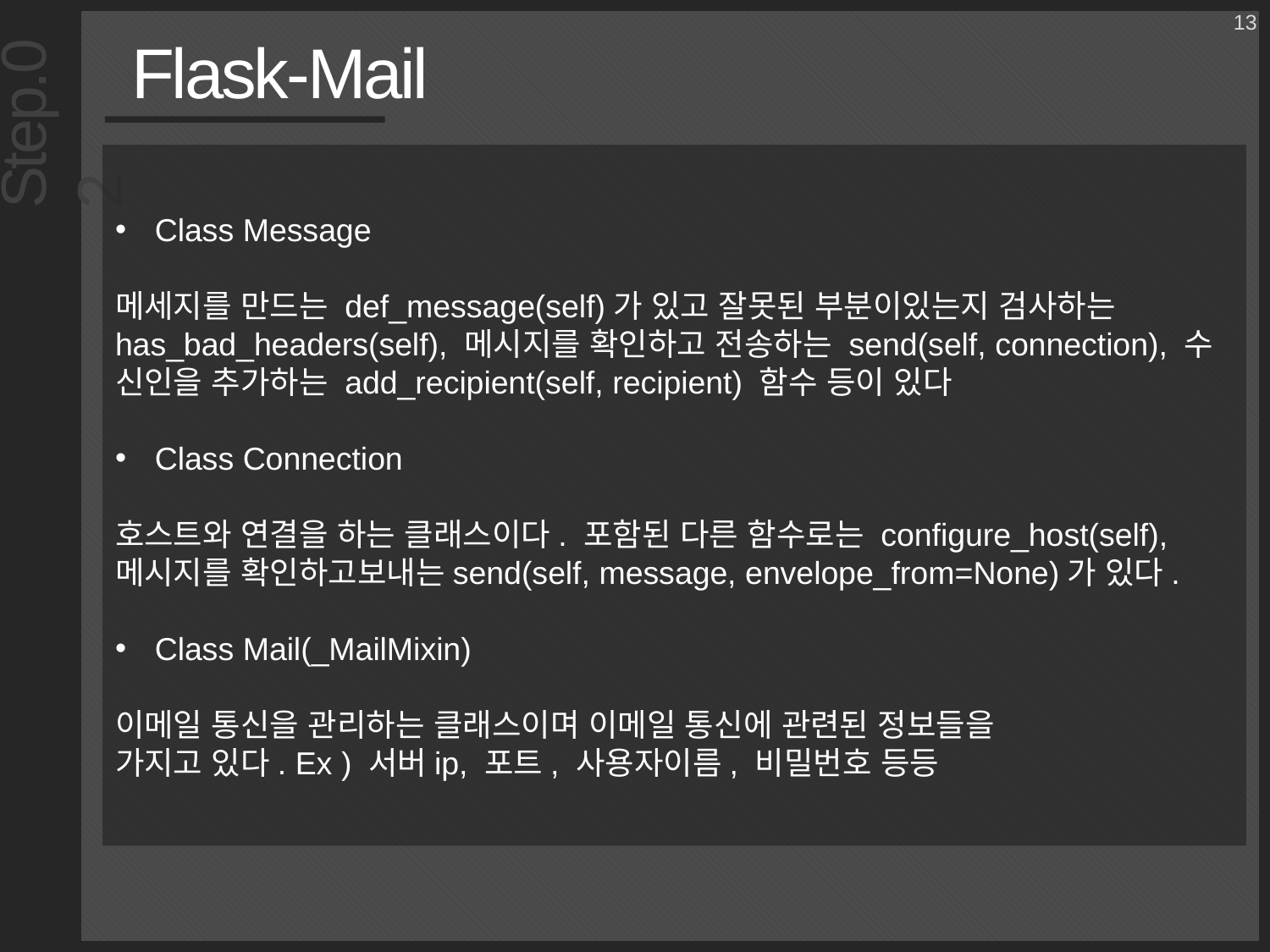

13
Flask-Mail
Step.02

Class Message

메세지를 만드는 def_message(self)가 있고 잘못된 부분이있는지 검사하는has_bad_headers(self), 메시지를 확인하고 전송하는 send(self, connection), 수
신인을 추가하는 add_recipient(self, recipient) 함수 등이 있다

Class Connection

호스트와 연결을 하는 클래스이다. 포함된 다른 함수로는 configure_host(self), 메시지를 확인하고보내는send(self, message, envelope_from=None)가 있다.

Class Mail(_MailMixin)

이메일 통신을 관리하는 클래스이며 이메일 통신에 관련된 정보들을
가지고 있다. Ex ) 서버ip, 포트, 사용자이름, 비밀번호 등등